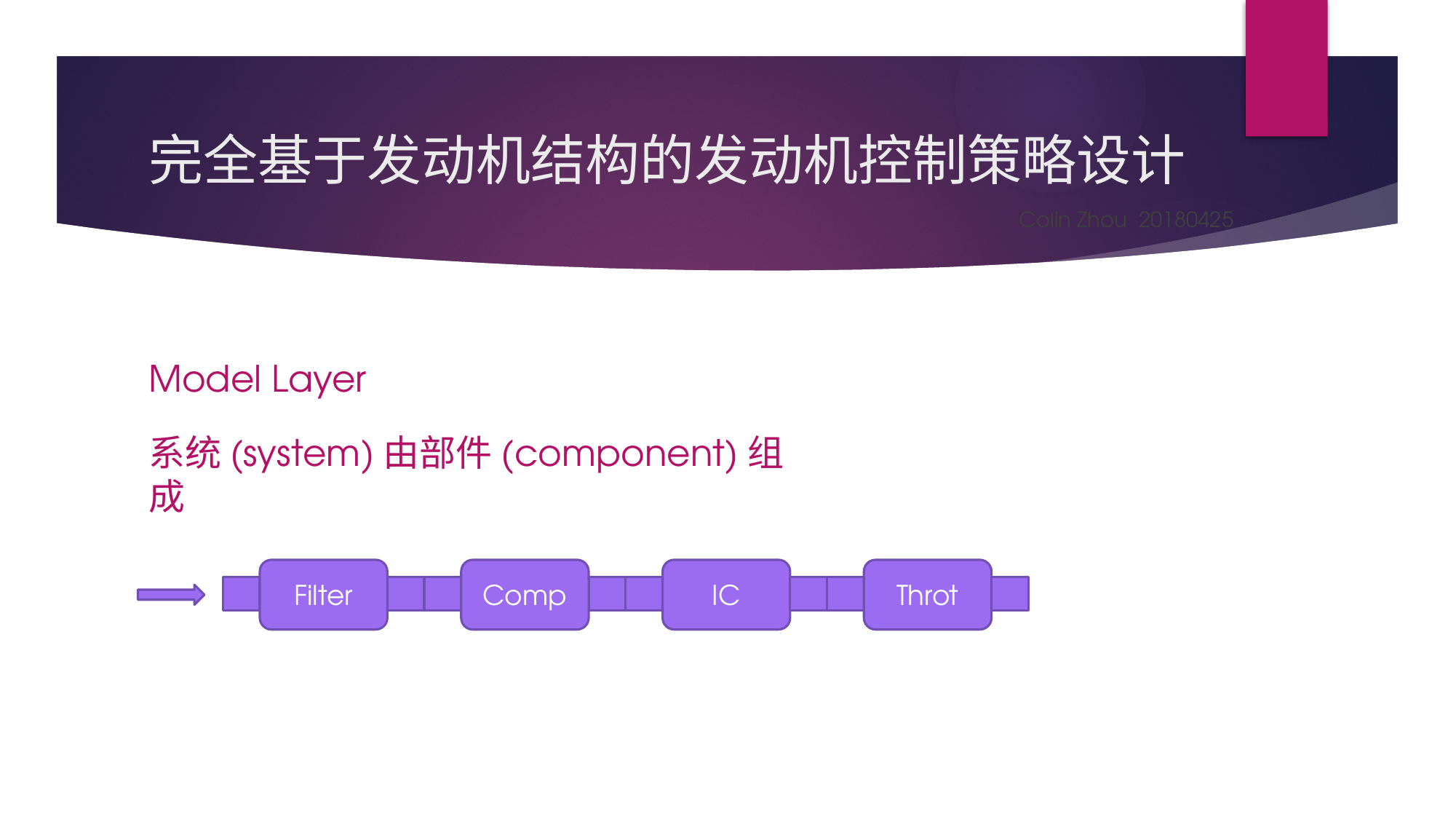

# 完全基于发动机结构的发动机控制策略设计
Colin Zhou  20180425
Model Layer
系统(system)由部件(component)组成
Filter

Comp

IC

Throt